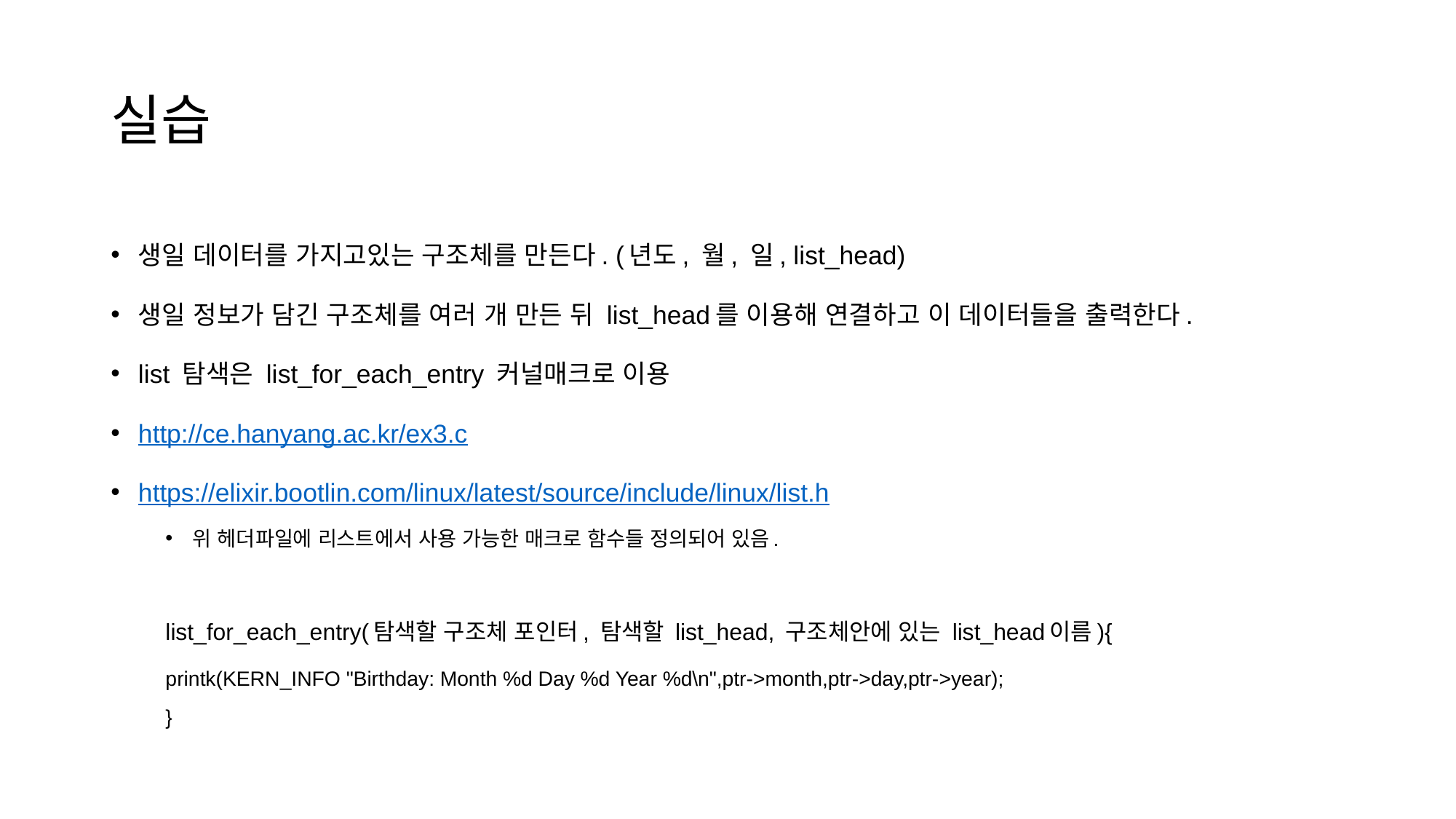

# 실습
생일 데이터를 가지고있는 구조체를 만든다. (년도, 월, 일, list_head)
생일 정보가 담긴 구조체를 여러 개 만든 뒤 list_head를 이용해 연결하고 이 데이터들을 출력한다.
list 탐색은 list_for_each_entry 커널매크로 이용
http://ce.hanyang.ac.kr/ex3.c
https://elixir.bootlin.com/linux/latest/source/include/linux/list.h
위 헤더파일에 리스트에서 사용 가능한 매크로 함수들 정의되어 있음.
list_for_each_entry(탐색할 구조체 포인터, 탐색할 list_head, 구조체안에 있는 list_head이름){
	printk(KERN_INFO "Birthday: Month %d Day %d Year %d\n",ptr->month,ptr->day,ptr->year);
}